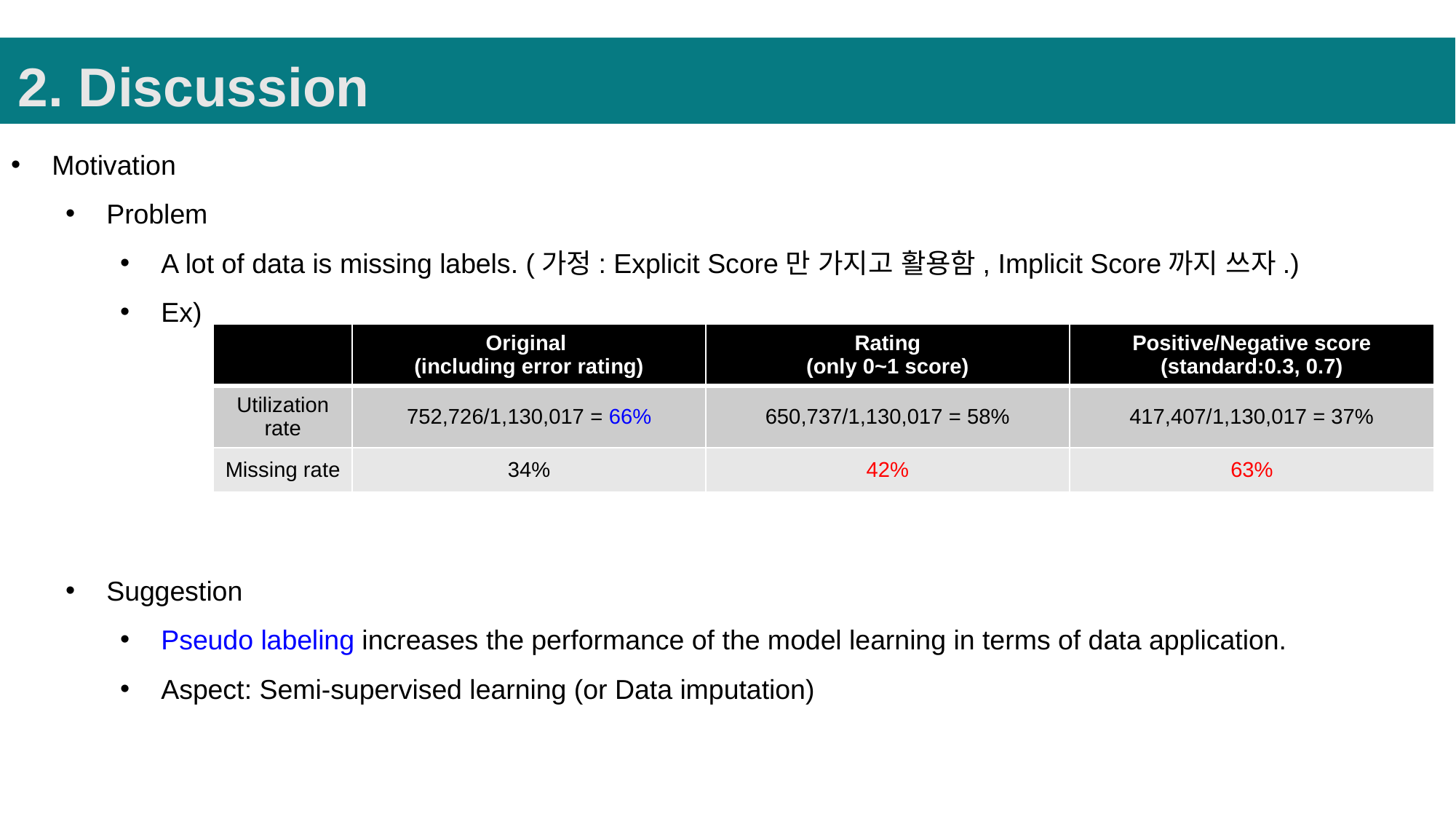

2. Discussion

Motivation
Problem
A lot of data is missing labels. (가정: Explicit Score만 가지고 활용함, Implicit Score까지 쓰자.)
Ex)

Suggestion
Pseudo labeling increases the performance of the model learning in terms of data application.
Aspect: Semi-supervised learning (or Data imputation)
|  | Original (including error rating) | Rating (only 0~1 score) | Positive/Negative score (standard:0.3, 0.7) |
| --- | --- | --- | --- |
| Utilization rate | 752,726/1,130,017 = 66% | 650,737/1,130,017 = 58% | 417,407/1,130,017 = 37% |
| Missing rate | 34% | 42% | 63% |